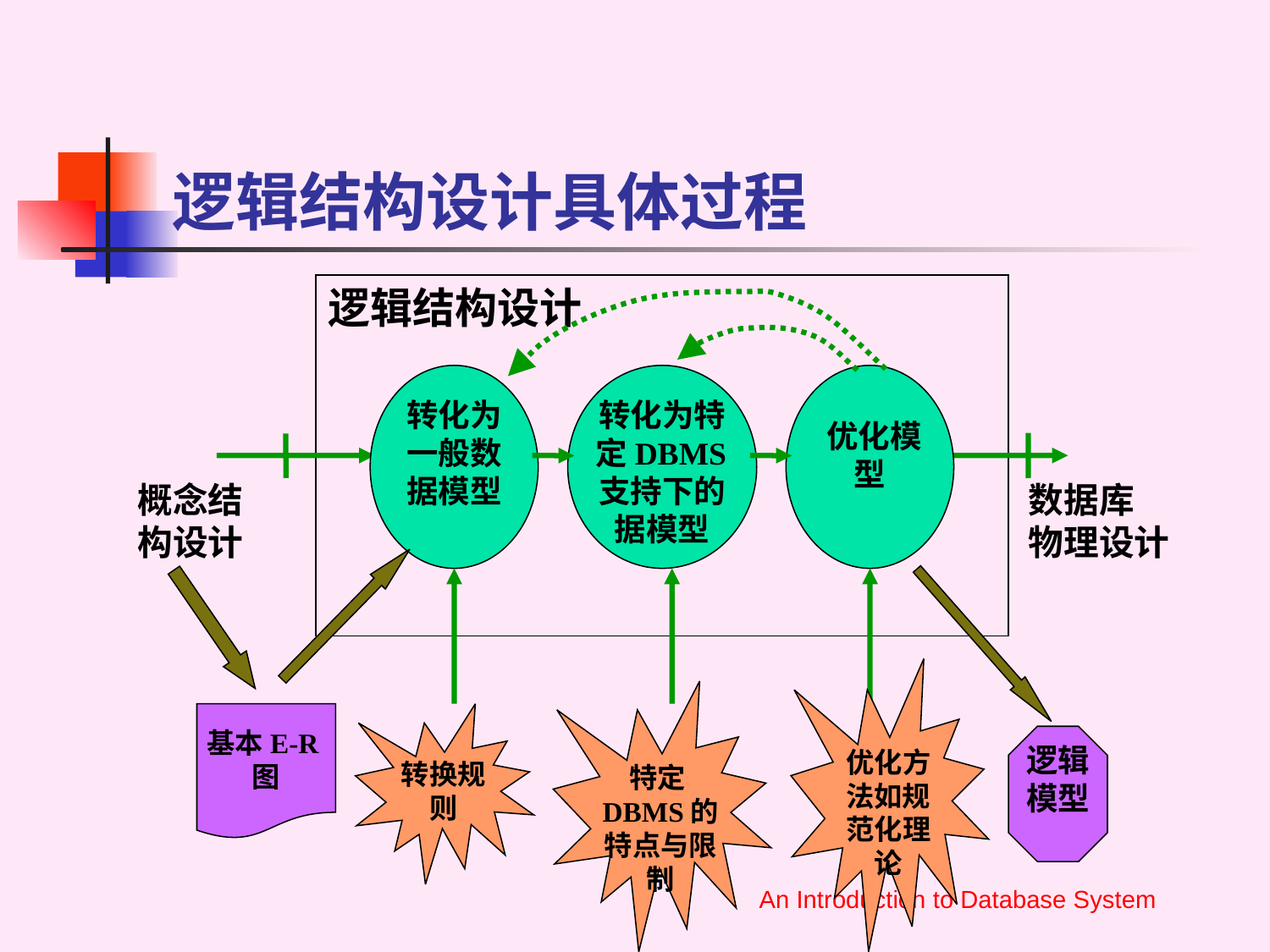

# 逻辑结构设计具体过程
逻辑结构设计

转化为一般数据模型
转化为特定DBMS支持下的据模型

 优化模型

特定DBMS的特点与限制

优化方法如规范化理论
概念结
构设计
数据库
物理设计

转换规则

基本E-R图
逻辑
模型
An Introduction to Database System